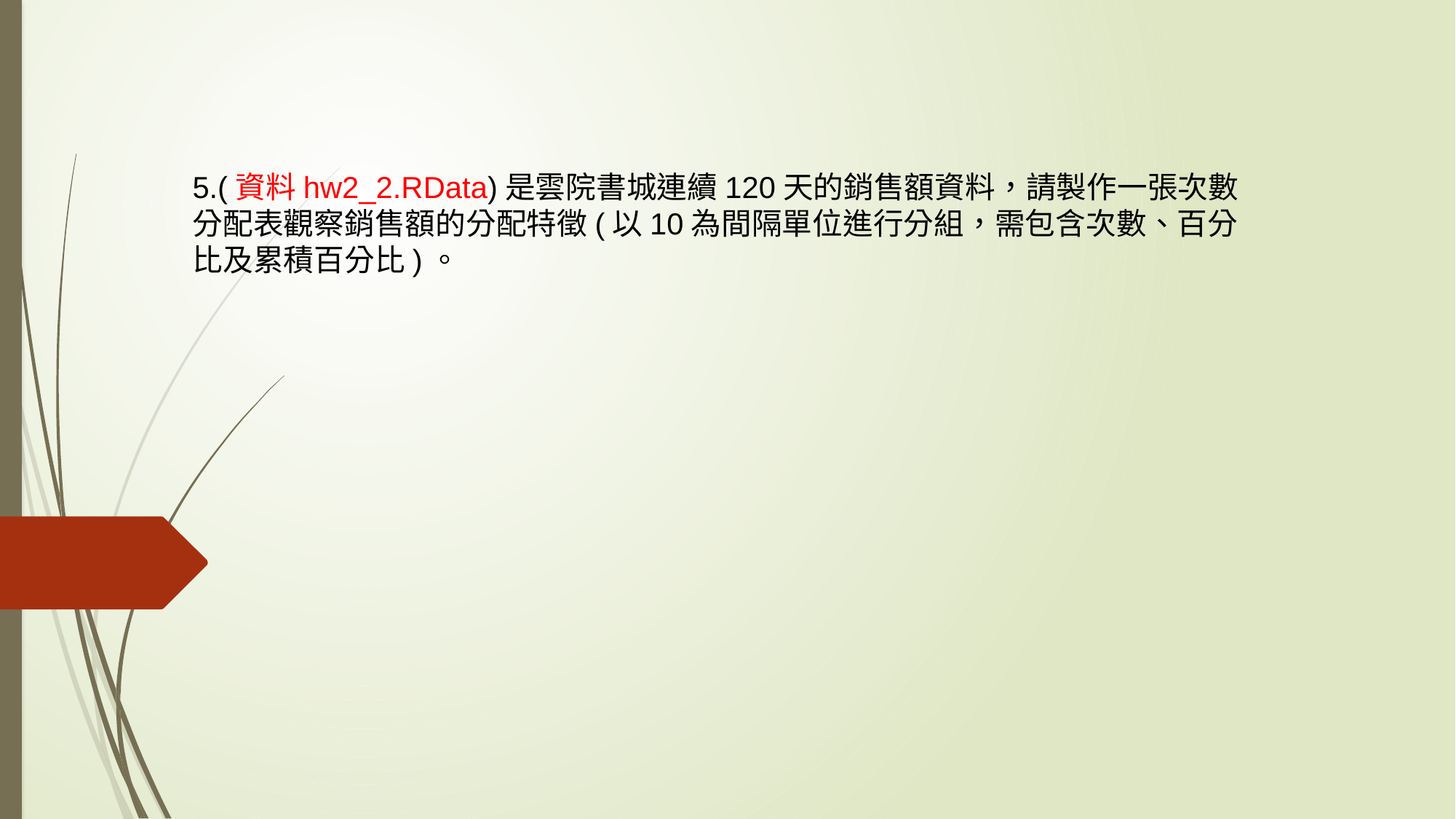

#
5.(資料hw2_2.RData)是雲院書城連續120天的銷售額資料，請製作一張次數分配表觀察銷售額的分配特徵(以10為間隔單位進行分組，需包含次數、百分比及累積百分比)。